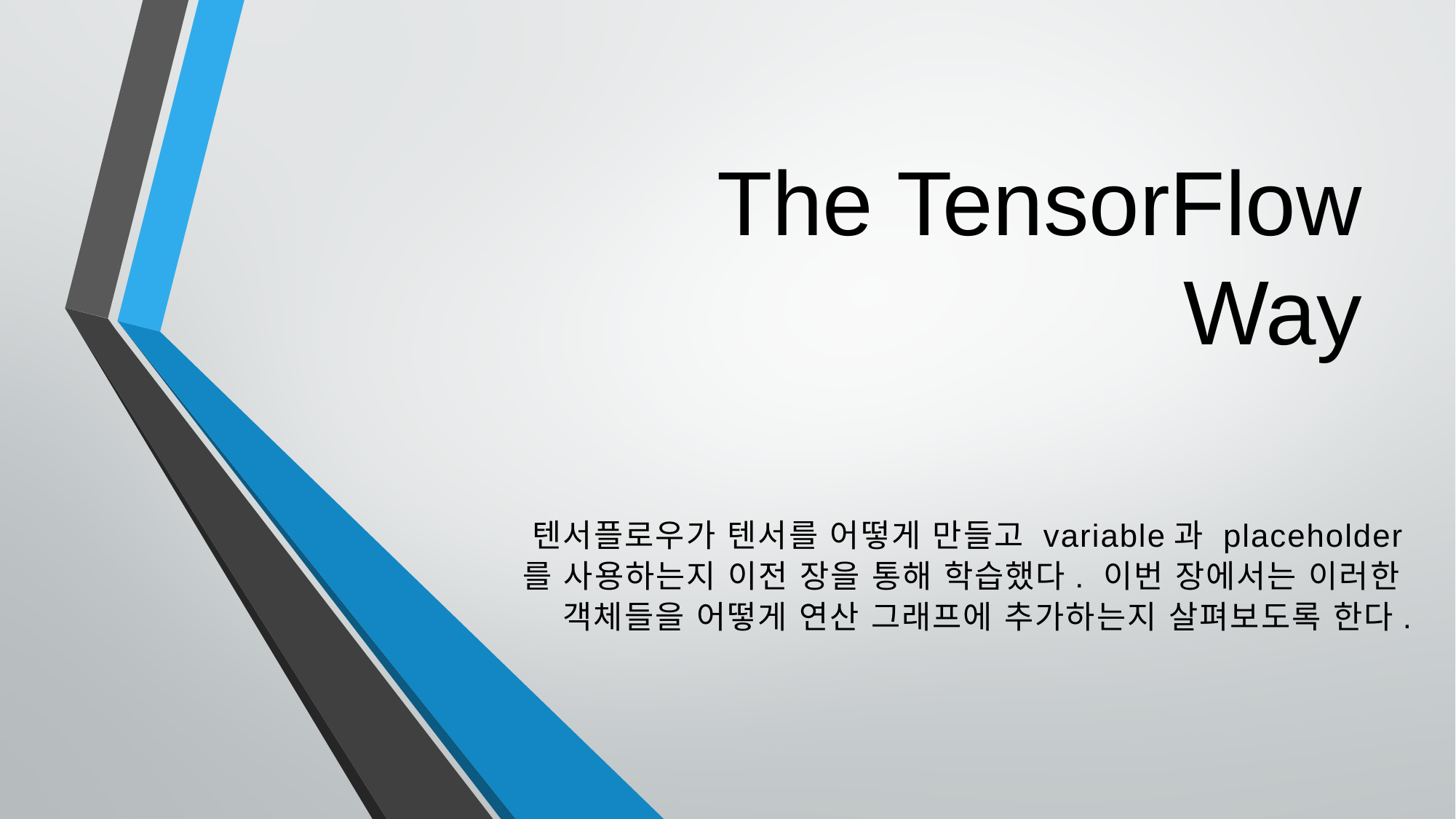

# The TensorFlow Way
텐서플로우가 텐서를 어떻게 만들고 variable과 placeholder를 사용하는지 이전 장을 통해 학습했다. 이번 장에서는 이러한
객체들을 어떻게 연산 그래프에 추가하는지 살펴보도록 한다.